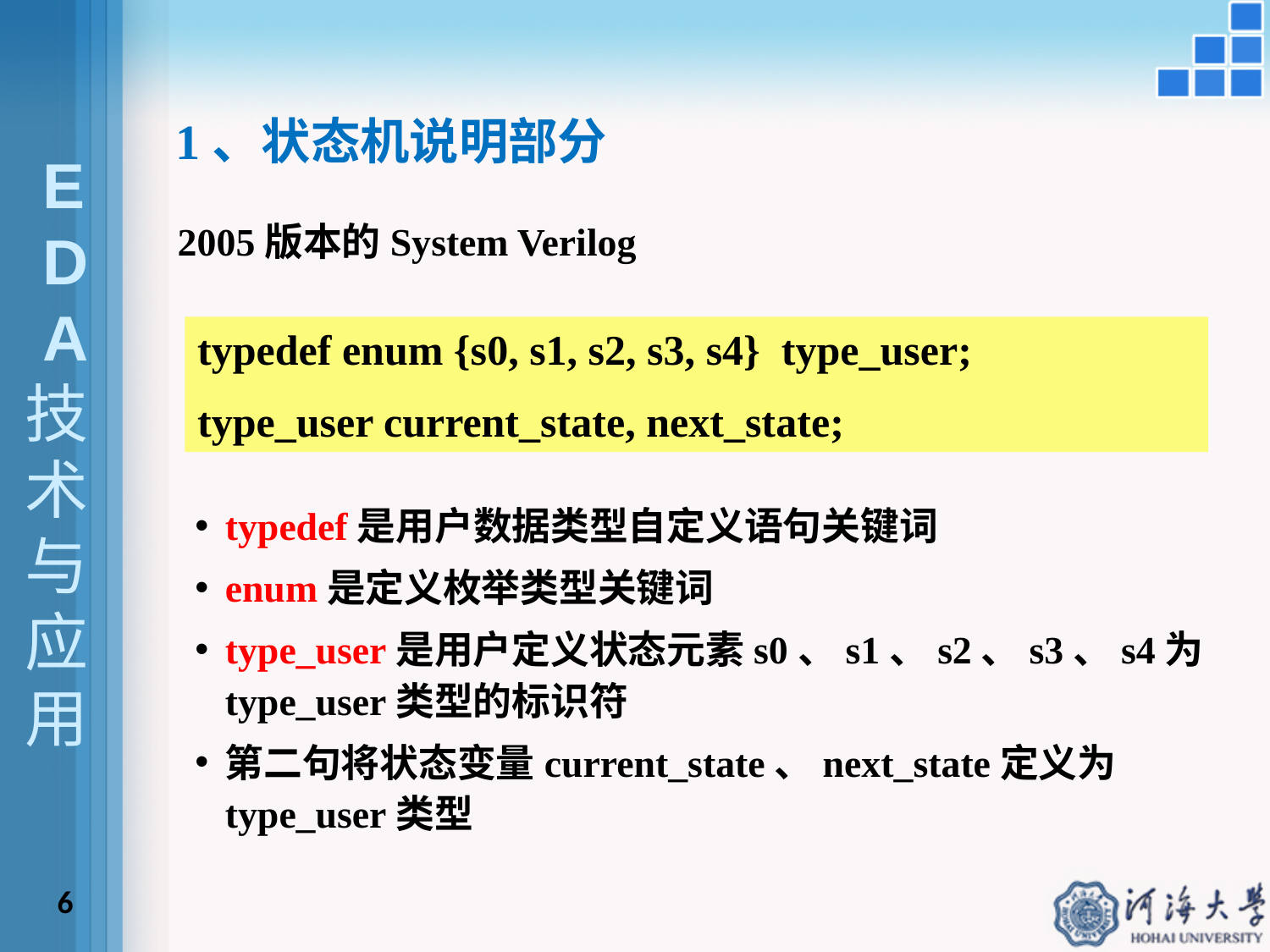

1、状态机说明部分
 E
 D
 A技术与应用
2005版本的System Verilog
typedef enum {s0, s1, s2, s3, s4}  type_user;
type_user current_state, next_state;
typedef是用户数据类型自定义语句关键词
enum是定义枚举类型关键词
type_user是用户定义状态元素s0、s1、s2、s3、s4为type_user类型的标识符
第二句将状态变量current_state、next_state定义为type_user类型
6